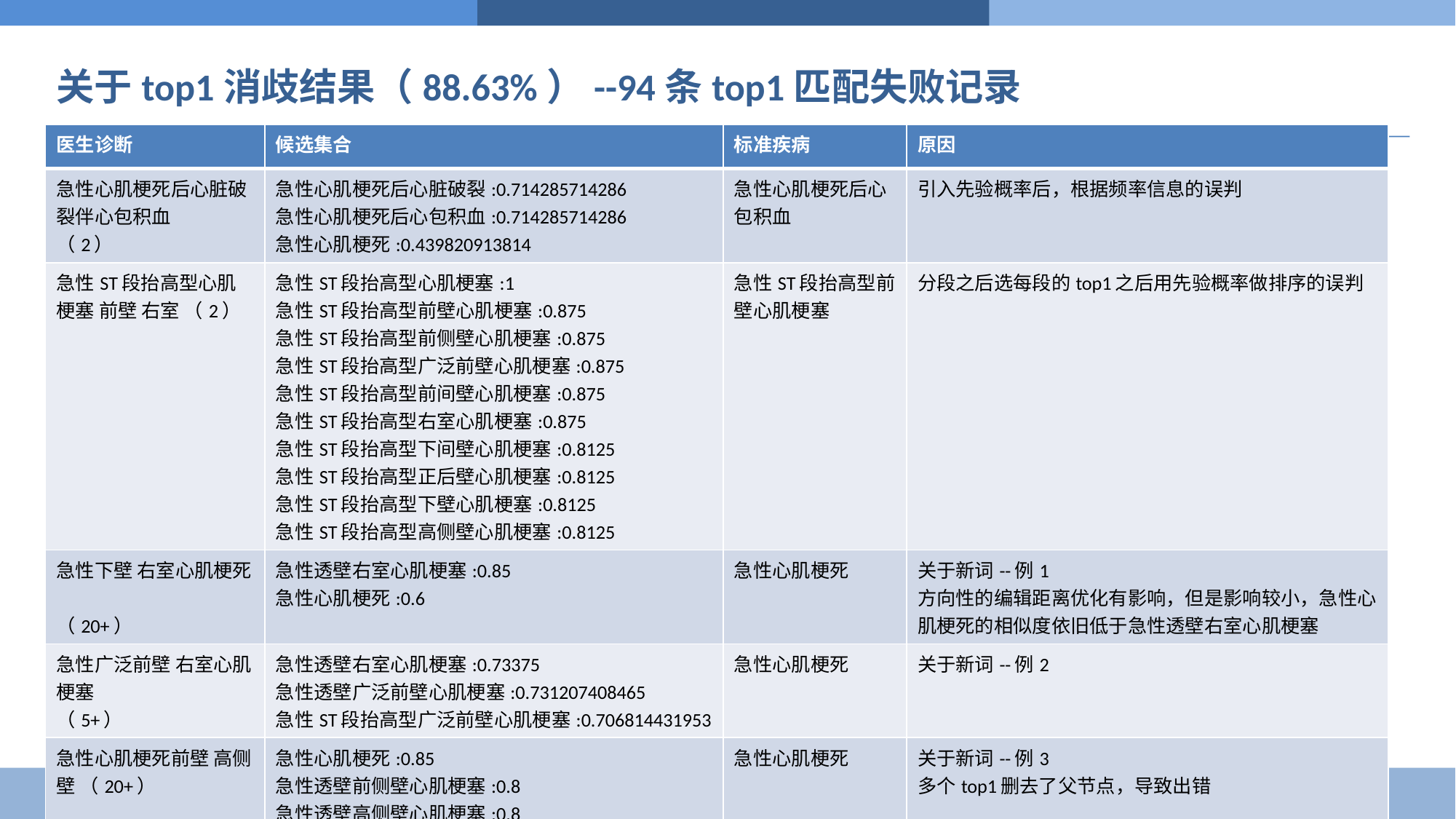

# 关于top1消歧结果（88.63%）--94条top1匹配失败记录
| 医生诊断 | 候选集合 | 标准疾病 | 原因 |
| --- | --- | --- | --- |
| 急性心肌梗死后心脏破裂伴心包积血 （2） | 急性心肌梗死后心脏破裂:0.714285714286 急性心肌梗死后心包积血:0.714285714286 急性心肌梗死:0.439820913814 | 急性心肌梗死后心包积血 | 引入先验概率后，根据频率信息的误判 |
| 急性ST段抬高型心肌梗塞 前壁 右室 （2） | 急性ST段抬高型心肌梗塞:1 急性ST段抬高型前壁心肌梗塞:0.875 急性ST段抬高型前侧壁心肌梗塞:0.875 急性ST段抬高型广泛前壁心肌梗塞:0.875 急性ST段抬高型前间壁心肌梗塞:0.875 急性ST段抬高型右室心肌梗塞:0.875 急性ST段抬高型下间壁心肌梗塞:0.8125 急性ST段抬高型正后壁心肌梗塞:0.8125 急性ST段抬高型下壁心肌梗塞:0.8125 急性ST段抬高型高侧壁心肌梗塞:0.8125 | 急性ST段抬高型前壁心肌梗塞 | 分段之后选每段的top1之后用先验概率做排序的误判 |
| 急性下壁 右室心肌梗死 （20+） | 急性透壁右室心肌梗塞:0.85 急性心肌梗死:0.6 | 急性心肌梗死 | 关于新词--例1 方向性的编辑距离优化有影响，但是影响较小，急性心肌梗死的相似度依旧低于急性透壁右室心肌梗塞 |
| 急性广泛前壁 右室心肌梗塞 （5+） | 急性透壁右室心肌梗塞:0.73375 急性透壁广泛前壁心肌梗塞:0.731207408465 急性ST段抬高型广泛前壁心肌梗塞:0.706814431953 | 急性心肌梗死 | 关于新词--例2 |
| 急性心肌梗死前壁 高侧壁 （20+） | 急性心肌梗死:0.85 急性透壁前侧壁心肌梗塞:0.8 急性透壁高侧壁心肌梗塞:0.8 前壁随后性心肌梗死:0.797142857143 急性透壁前壁心肌梗塞:0.778125 | 急性心肌梗死 | 关于新词--例3 多个top1删去了父节点，导致出错 |